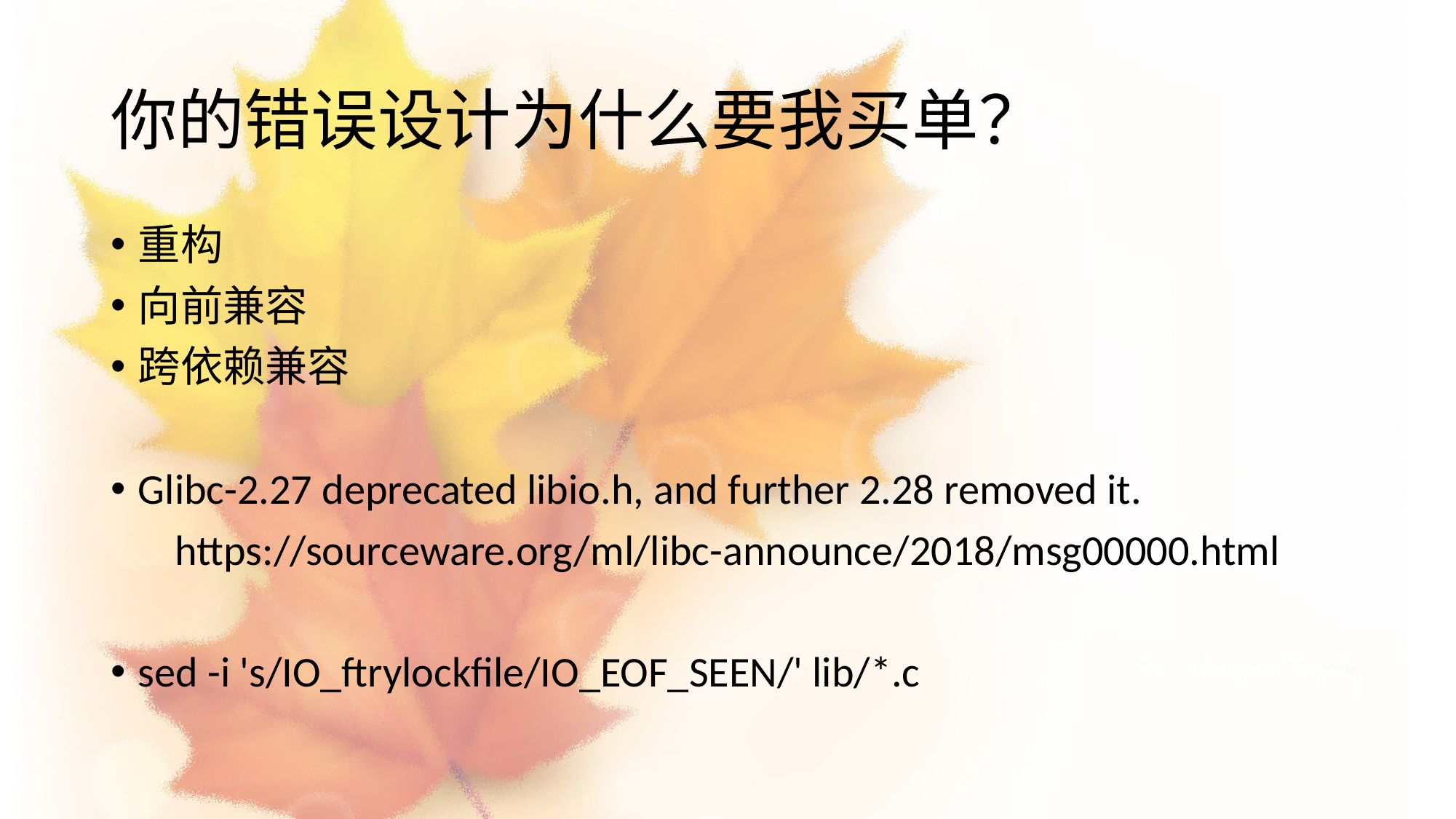

# 你的错误设计为什么要我买单？
重构
向前兼容
跨依赖兼容

Glibc-2.27 deprecated libio.h, and further 2.28 removed it.
https://sourceware.org/ml/libc-announce/2018/msg00000.html

sed -i 's/IO_ftrylockfile/IO_EOF_SEEN/' lib/*.c